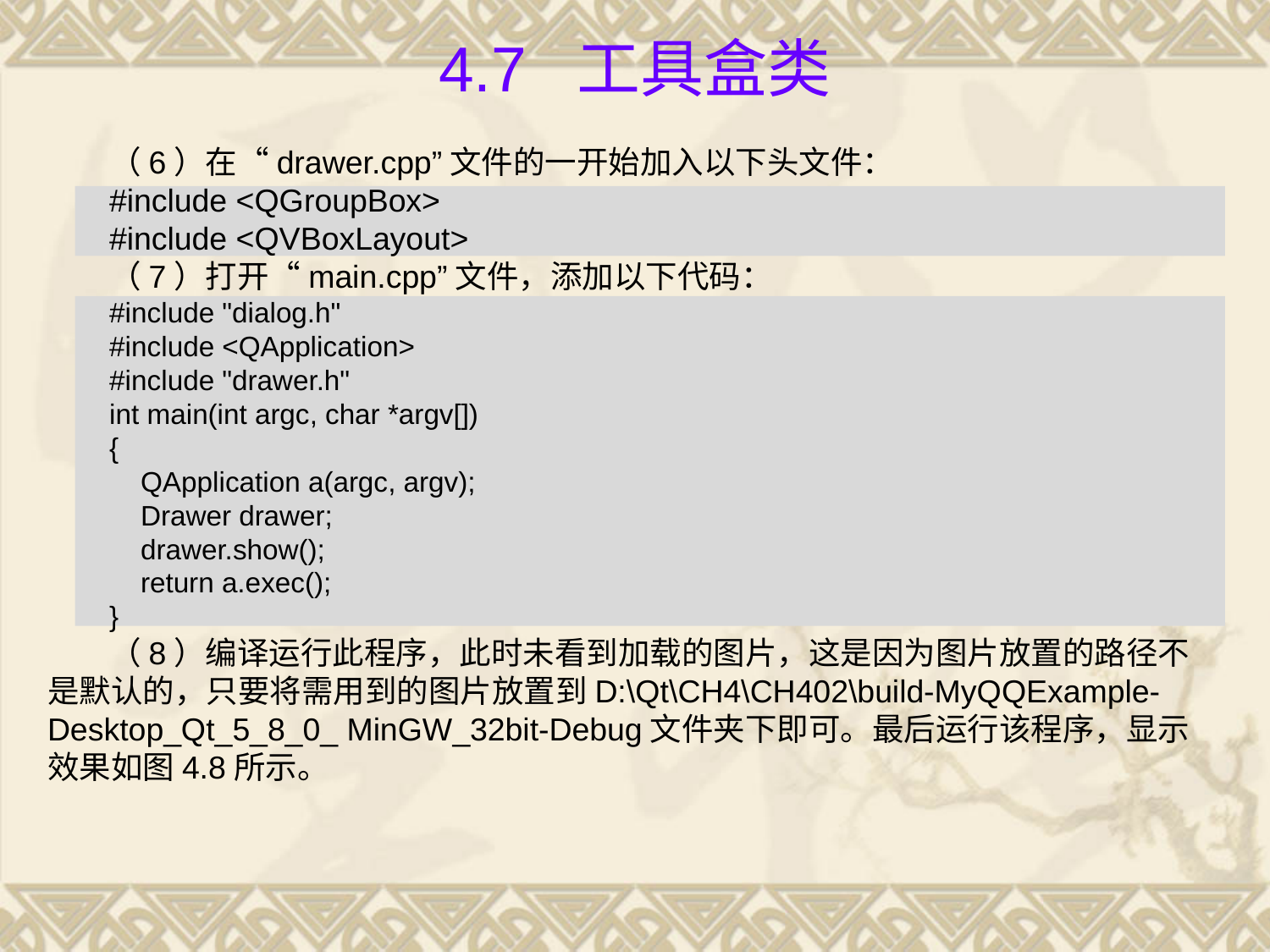

# 4.7  工具盒类
（6）在“drawer.cpp”文件的一开始加入以下头文件：
#include <QGroupBox>
#include <QVBoxLayout>
（7）打开“main.cpp”文件，添加以下代码：
#include "dialog.h"
#include <QApplication>
#include "drawer.h"
int main(int argc, char *argv[])
{
    QApplication a(argc, argv);
    Drawer drawer;
    drawer.show();
    return a.exec();
}
（8）编译运行此程序，此时未看到加载的图片，这是因为图片放置的路径不是默认的，只要将需用到的图片放置到D:\Qt\CH4\CH402\build-MyQQExample-Desktop_Qt_5_8_0_ MinGW_32bit-Debug文件夹下即可。最后运行该程序，显示效果如图4.8所示。